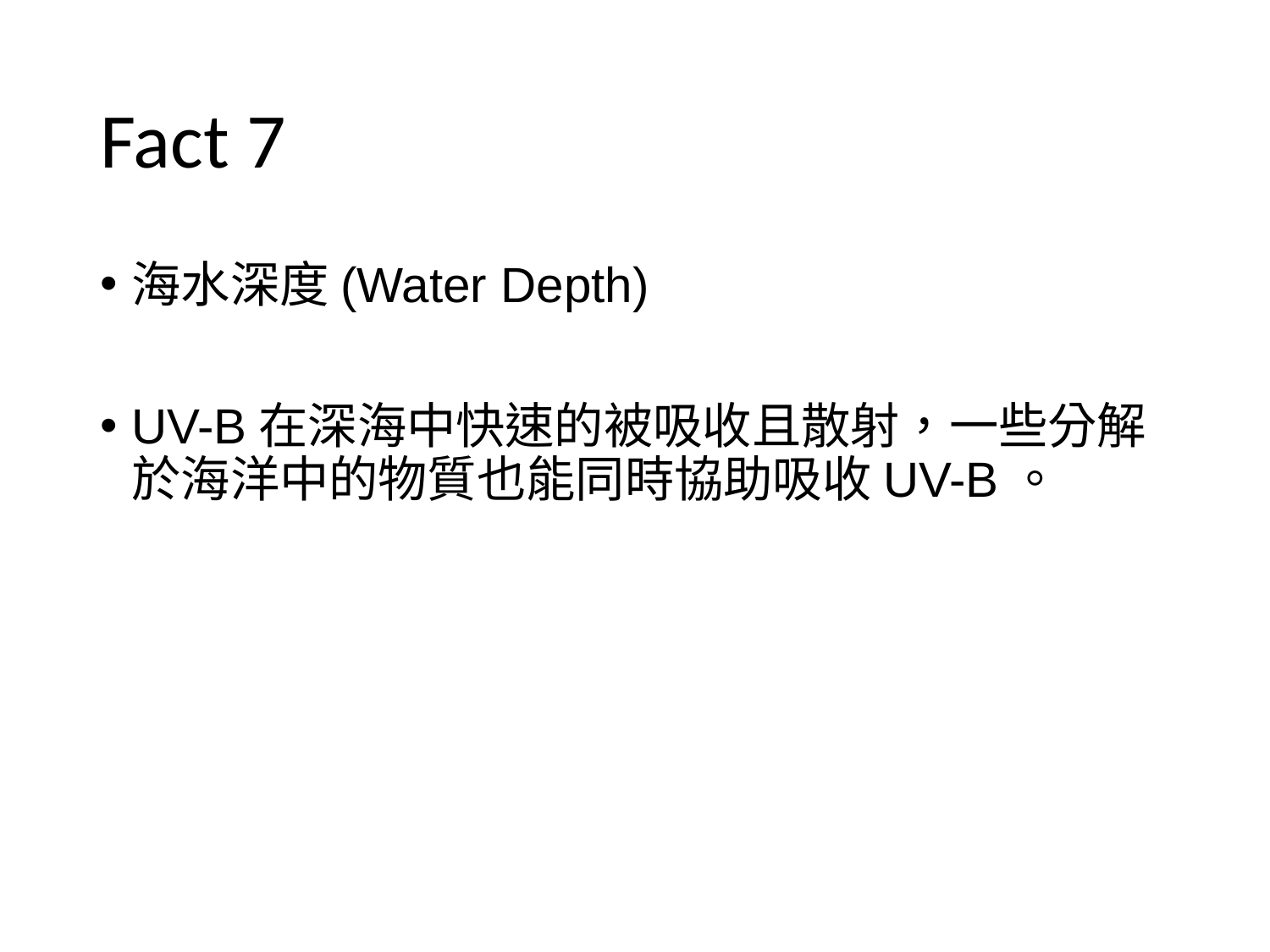

# Fact 7
海水深度(Water Depth)

UV-B在深海中快速的被吸收且散射，一些分解於海洋中的物質也能同時協助吸收UV-B。